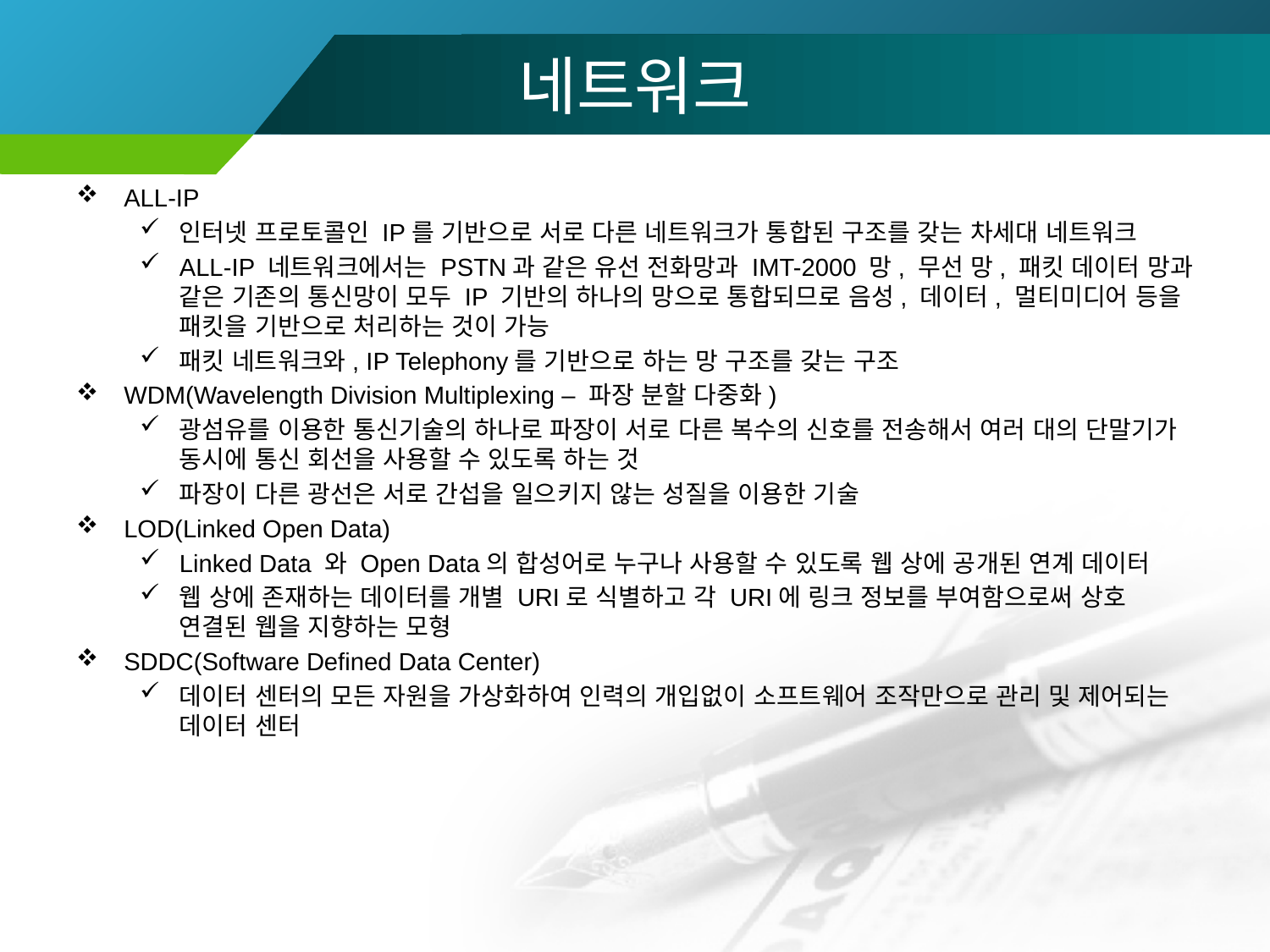

# 네트워크
ALL-IP
인터넷 프로토콜인 IP를 기반으로 서로 다른 네트워크가 통합된 구조를 갖는 차세대 네트워크
ALL-IP 네트워크에서는 PSTN과 같은 유선 전화망과 IMT-2000 망, 무선 망, 패킷 데이터 망과 같은 기존의 통신망이 모두 IP 기반의 하나의 망으로 통합되므로 음성, 데이터, 멀티미디어 등을 패킷을 기반으로 처리하는 것이 가능
패킷 네트워크와, IP Telephony를 기반으로 하는 망 구조를 갖는 구조
WDM(Wavelength Division Multiplexing – 파장 분할 다중화)
광섬유를 이용한 통신기술의 하나로 파장이 서로 다른 복수의 신호를 전송해서 여러 대의 단말기가 동시에 통신 회선을 사용할 수 있도록 하는 것
파장이 다른 광선은 서로 간섭을 일으키지 않는 성질을 이용한 기술
LOD(Linked Open Data)
Linked Data 와 Open Data의 합성어로 누구나 사용할 수 있도록 웹 상에 공개된 연계 데이터
웹 상에 존재하는 데이터를 개별 URI로 식별하고 각 URI에 링크 정보를 부여함으로써 상호 연결된 웹을 지향하는 모형
SDDC(Software Defined Data Center)
데이터 센터의 모든 자원을 가상화하여 인력의 개입없이 소프트웨어 조작만으로 관리 및 제어되는 데이터 센터